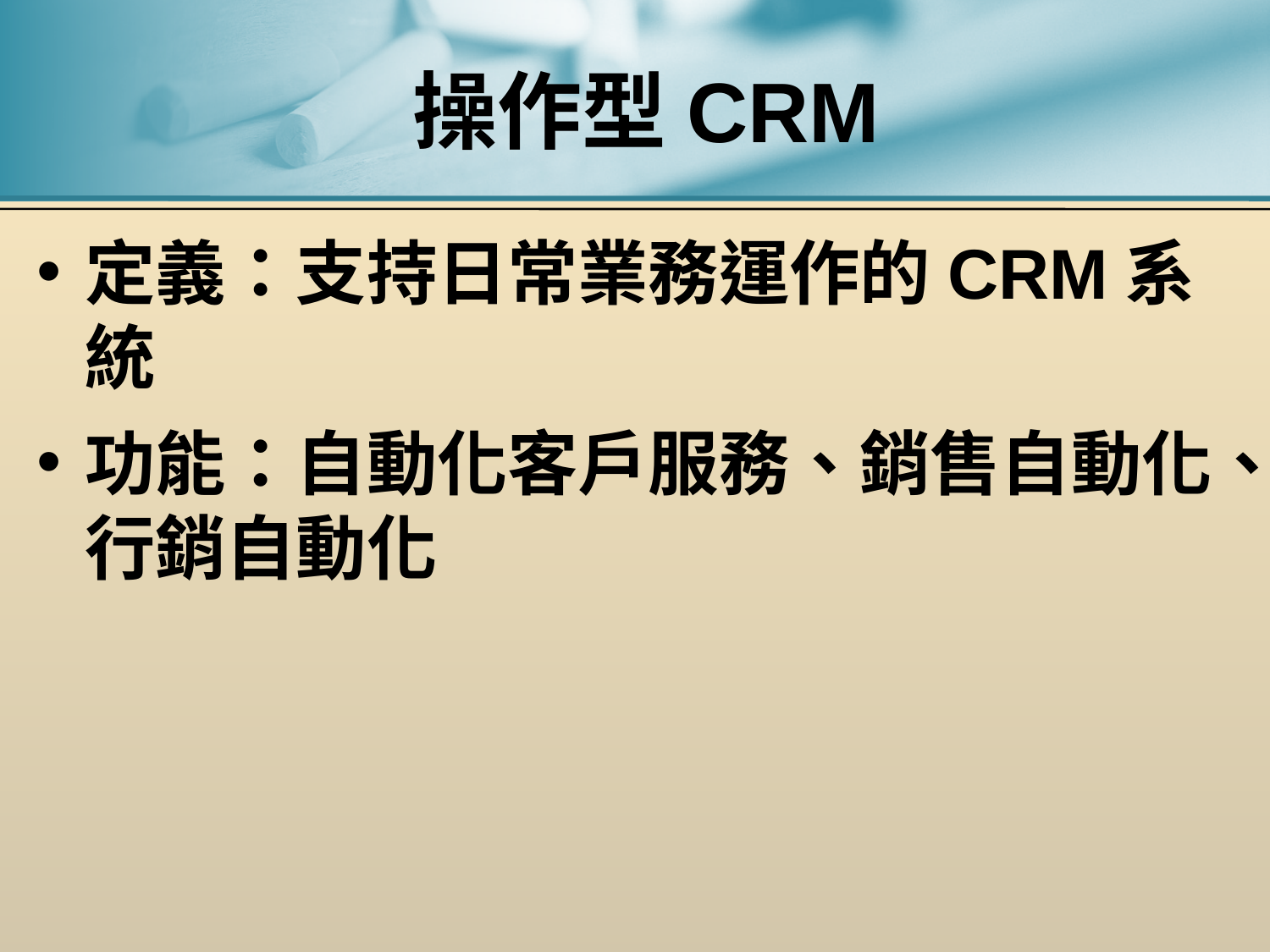

# 操作型CRM
定義：支持日常業務運作的CRM系統
功能：自動化客戶服務、銷售自動化、行銷自動化